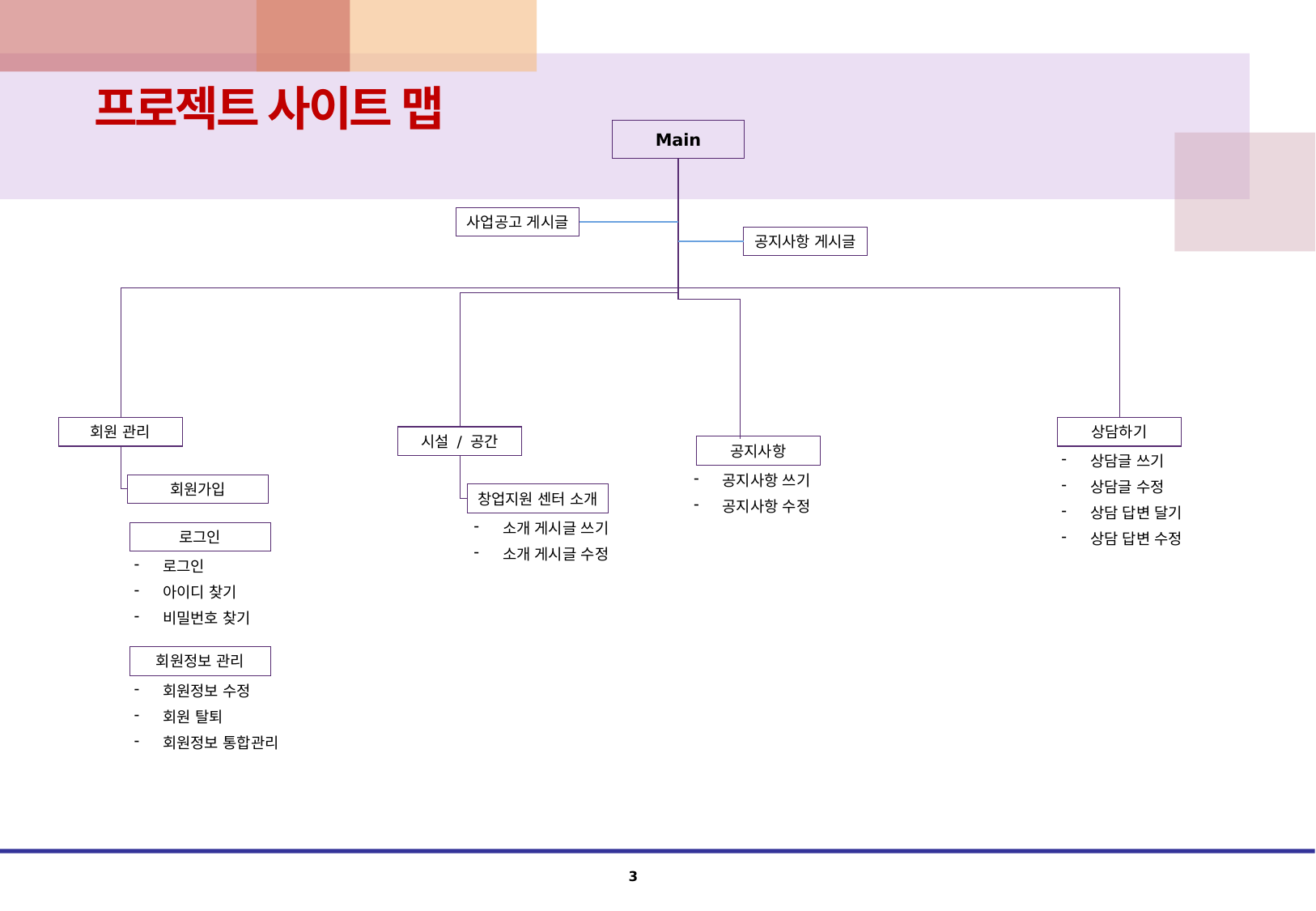

프로젝트 사이트 맵
Main
사업공고 게시글
공지사항 게시글
회원 관리
상담하기
시설 / 공간
공지사항
상담글 쓰기
상담글 수정
상담 답변 달기
상담 답변 수정
공지사항 쓰기
공지사항 수정
회원가입
창업지원 센터 소개
소개 게시글 쓰기
소개 게시글 수정
로그인
로그인
아이디 찾기
비밀번호 찾기
회원정보 관리
회원정보 수정
회원 탈퇴
회원정보 통합관리